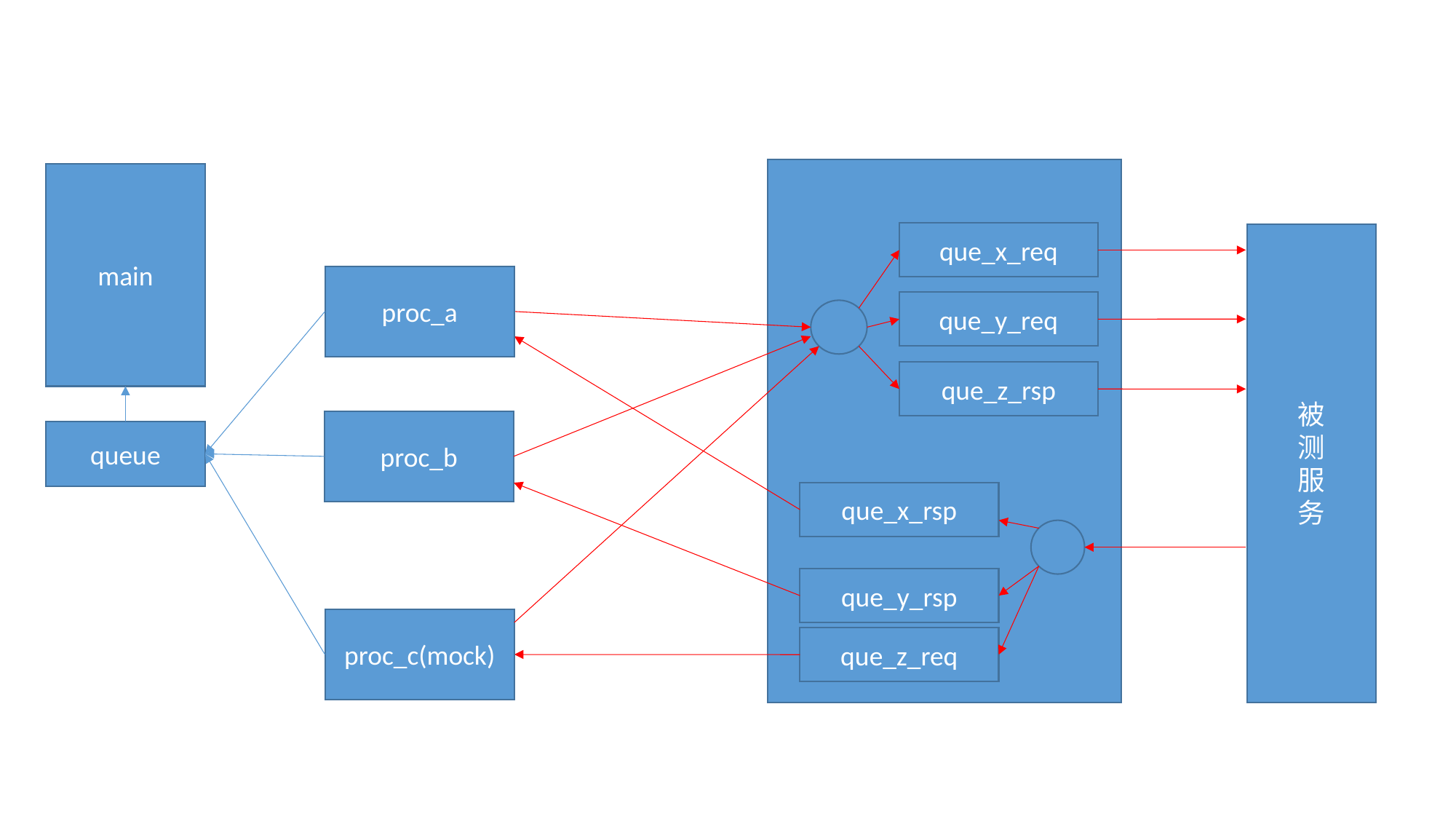

main
que_x_req
被
测
服
务
proc_a
que_y_req

que_z_rsp
proc_b
queue
que_x_rsp

que_y_rsp
proc_c(mock)
que_z_req